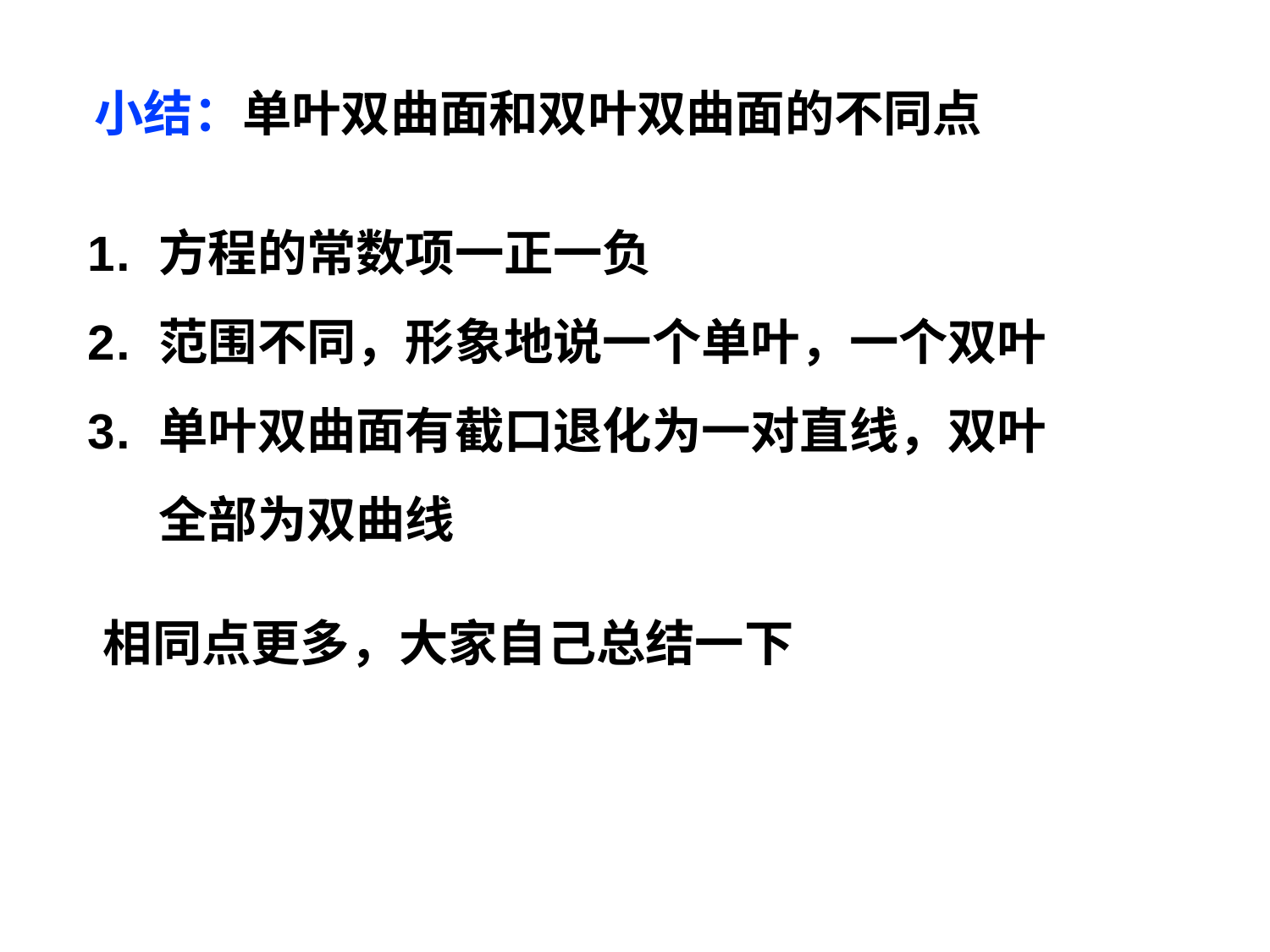

小结：单叶双曲面和双叶双曲面的不同点
方程的常数项一正一负
范围不同，形象地说一个单叶，一个双叶
单叶双曲面有截口退化为一对直线，双叶全部为双曲线
相同点更多，大家自己总结一下